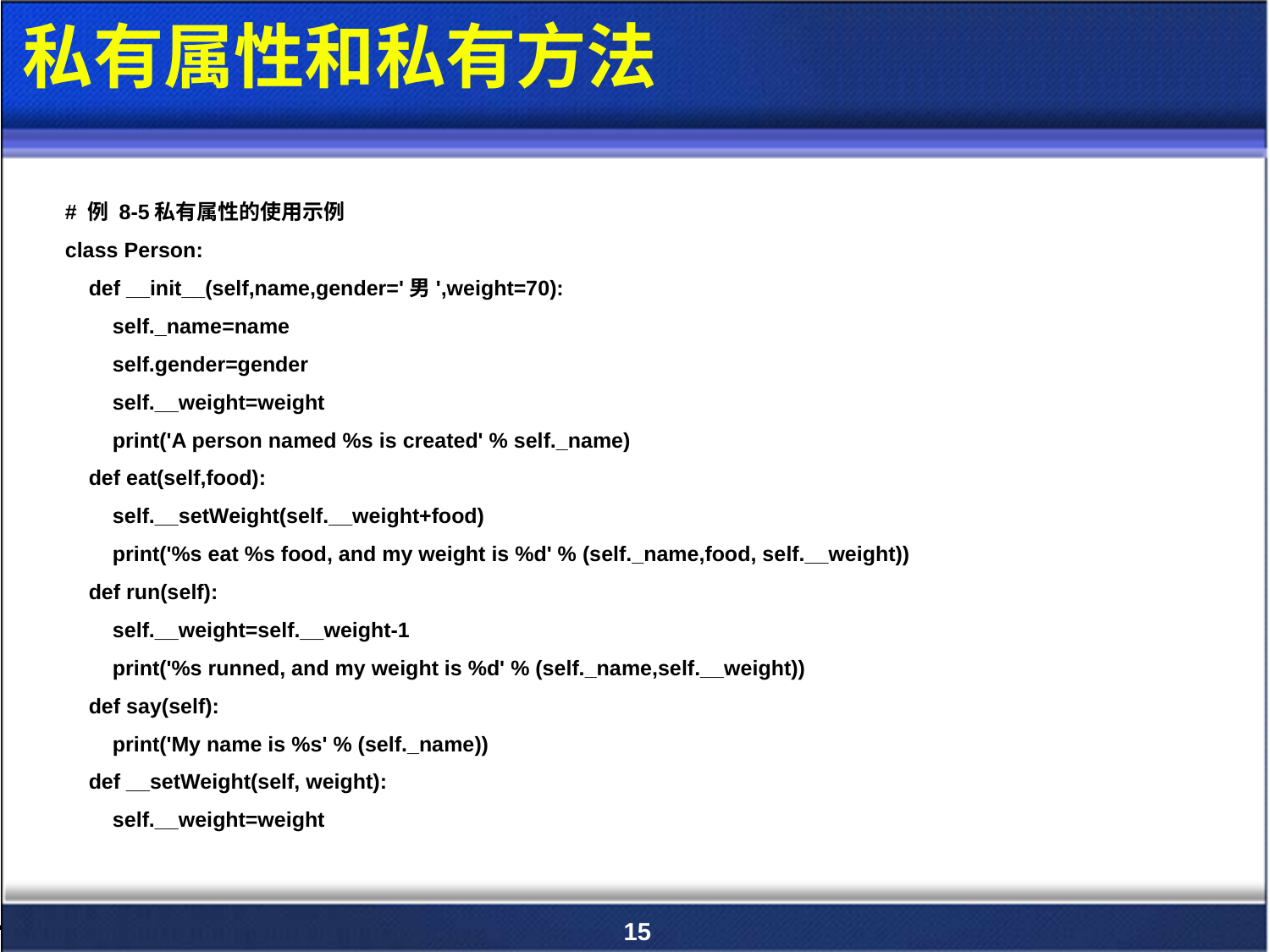

# 私有属性和私有方法
# 例 8‑5私有属性的使用示例
class Person:
    def __init__(self,name,gender='男',weight=70):
        self._name=name
        self.gender=gender
        self.__weight=weight
        print('A person named %s is created' % self._name)
    def eat(self,food):
        self.__setWeight(self.__weight+food)
        print('%s eat %s food, and my weight is %d' % (self._name,food, self.__weight))
    def run(self):
        self.__weight=self.__weight-1
        print('%s runned, and my weight is %d' % (self._name,self.__weight))
    def say(self):
        print('My name is %s' % (self._name))
    def __setWeight(self, weight):
        self.__weight=weight
15